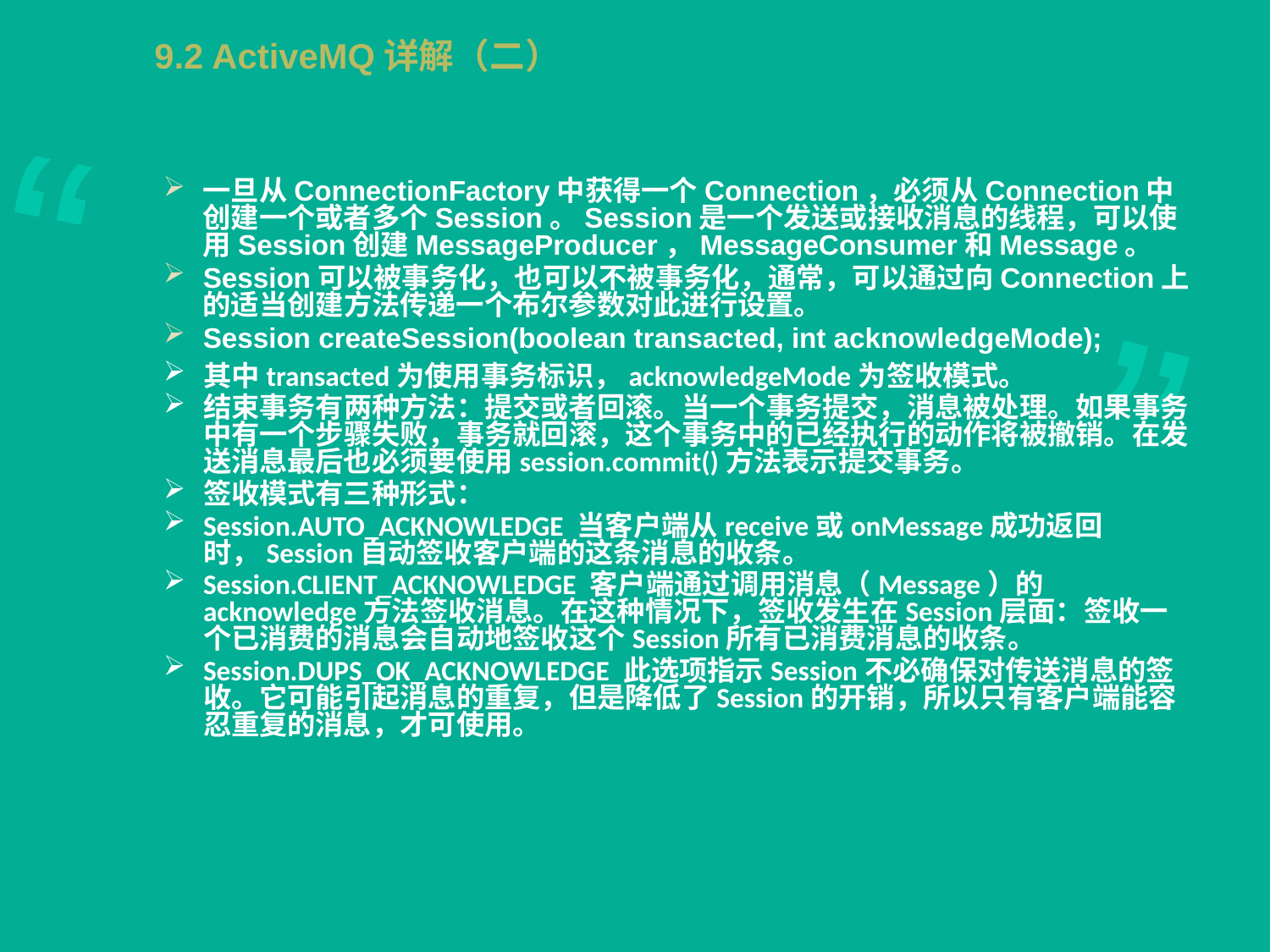

# 9.2 ActiveMQ详解（二）

一旦从ConnectionFactory中获得一个Connection，必须从Connection中创建一个或者多个Session。Session是一个发送或接收消息的线程，可以使用Session创建MessageProducer，MessageConsumer和Message。
Session可以被事务化，也可以不被事务化，通常，可以通过向Connection上的适当创建方法传递一个布尔参数对此进行设置。
Session createSession(boolean transacted, int acknowledgeMode);
其中transacted为使用事务标识，acknowledgeMode为签收模式。
结束事务有两种方法：提交或者回滚。当一个事务提交，消息被处理。如果事务中有一个步骤失败，事务就回滚，这个事务中的已经执行的动作将被撤销。在发送消息最后也必须要使用session.commit()方法表示提交事务。
签收模式有三种形式：
Session.AUTO_ACKNOWLEDGE 当客户端从receive或onMessage成功返回时，Session自动签收客户端的这条消息的收条。
Session.CLIENT_ACKNOWLEDGE 客户端通过调用消息（Message）的acknowledge方法签收消息。在这种情况下，签收发生在Session层面：签收一个已消费的消息会自动地签收这个Session所有已消费消息的收条。
Session.DUPS_OK_ACKNOWLEDGE 此选项指示Session不必确保对传送消息的签收。它可能引起消息的重复，但是降低了Session的开销，所以只有客户端能容忍重复的消息，才可使用。